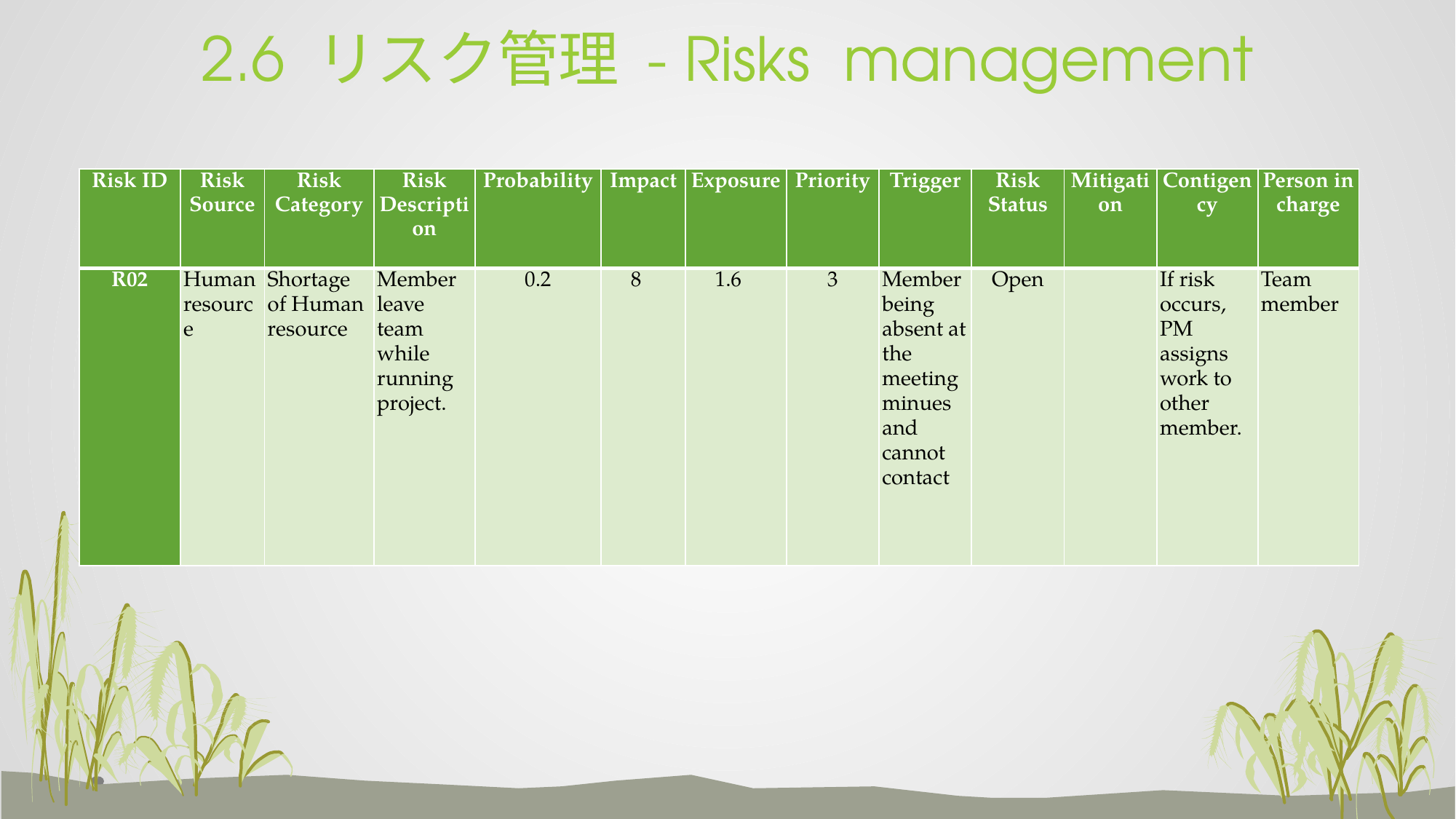

# 2.6 リスク管理 - Risks  management
| Risk ID | Risk Source | Risk Category | Risk Description | Probability | Impact | Exposure | Priority | Trigger | Risk Status | Mitigation | Contigency | Person in charge |
| --- | --- | --- | --- | --- | --- | --- | --- | --- | --- | --- | --- | --- |
| R02 | Human resource | Shortage of Human resource | Member leave team while running project. | 0.2 | 8 | 1.6 | 3 | Member being absent at the meeting minues and cannot contact | Open |  | If risk occurs, PM assigns work to other member. | Team member |